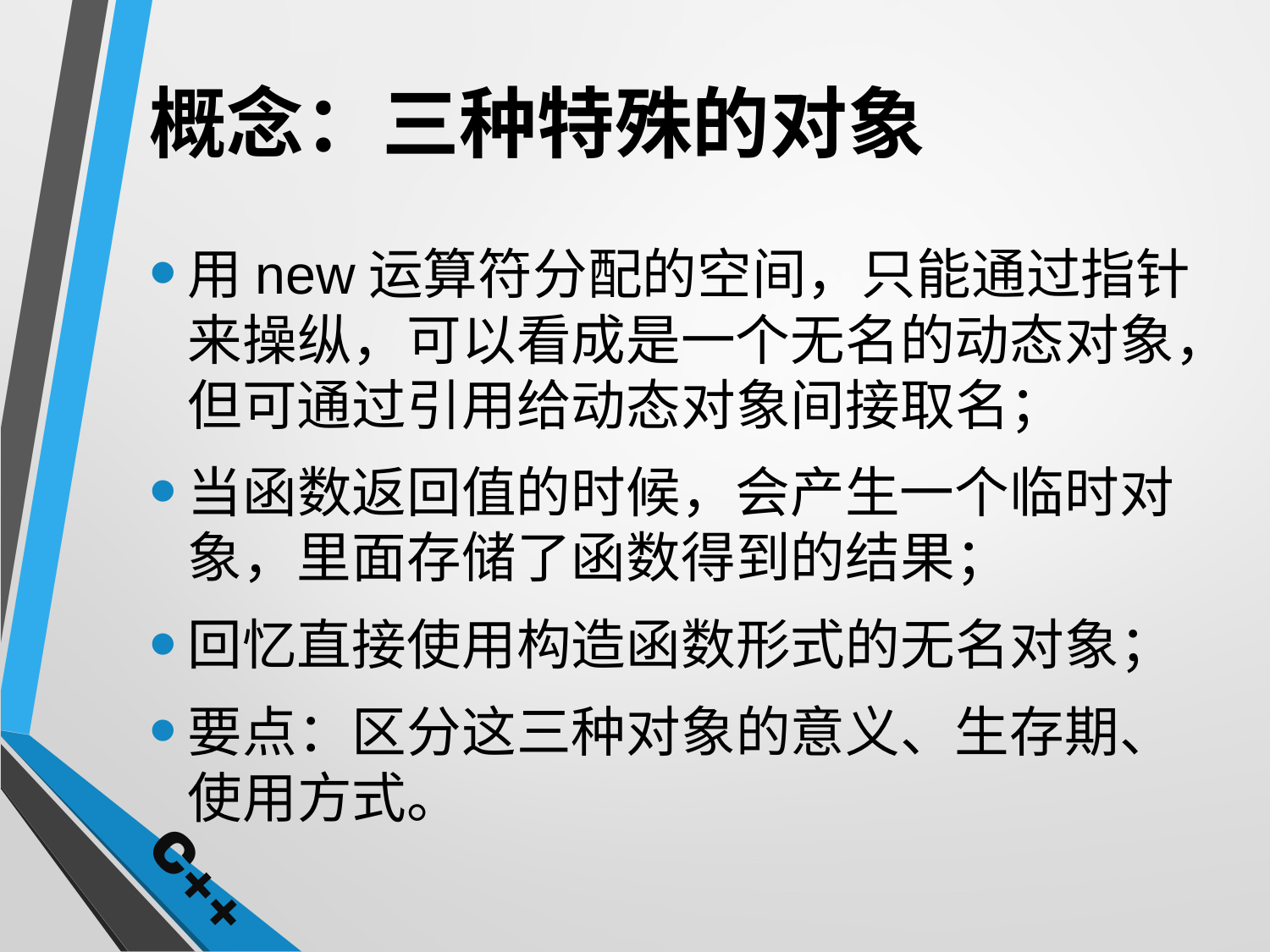

# 概念：三种特殊的对象
用new运算符分配的空间，只能通过指针来操纵，可以看成是一个无名的动态对象，但可通过引用给动态对象间接取名；
当函数返回值的时候，会产生一个临时对象，里面存储了函数得到的结果；
回忆直接使用构造函数形式的无名对象；
要点：区分这三种对象的意义、生存期、使用方式。